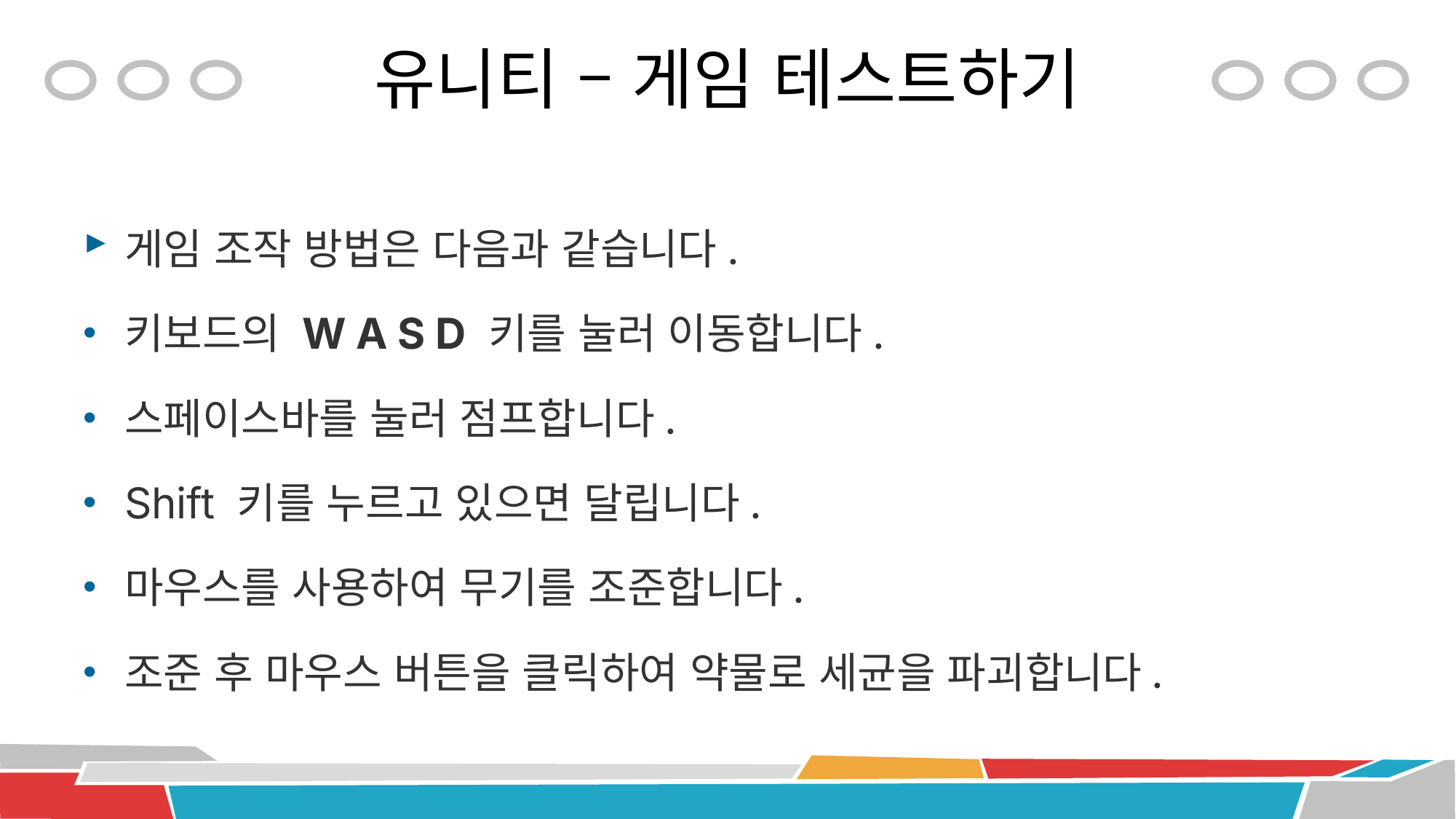

# 유니티 – 게임 테스트하기
게임 조작 방법은 다음과 같습니다.
키보드의 W A S D 키를 눌러 이동합니다.
스페이스바를 눌러 점프합니다.
Shift 키를 누르고 있으면 달립니다.
마우스를 사용하여 무기를 조준합니다.
조준 후 마우스 버튼을 클릭하여 약물로 세균을 파괴합니다.